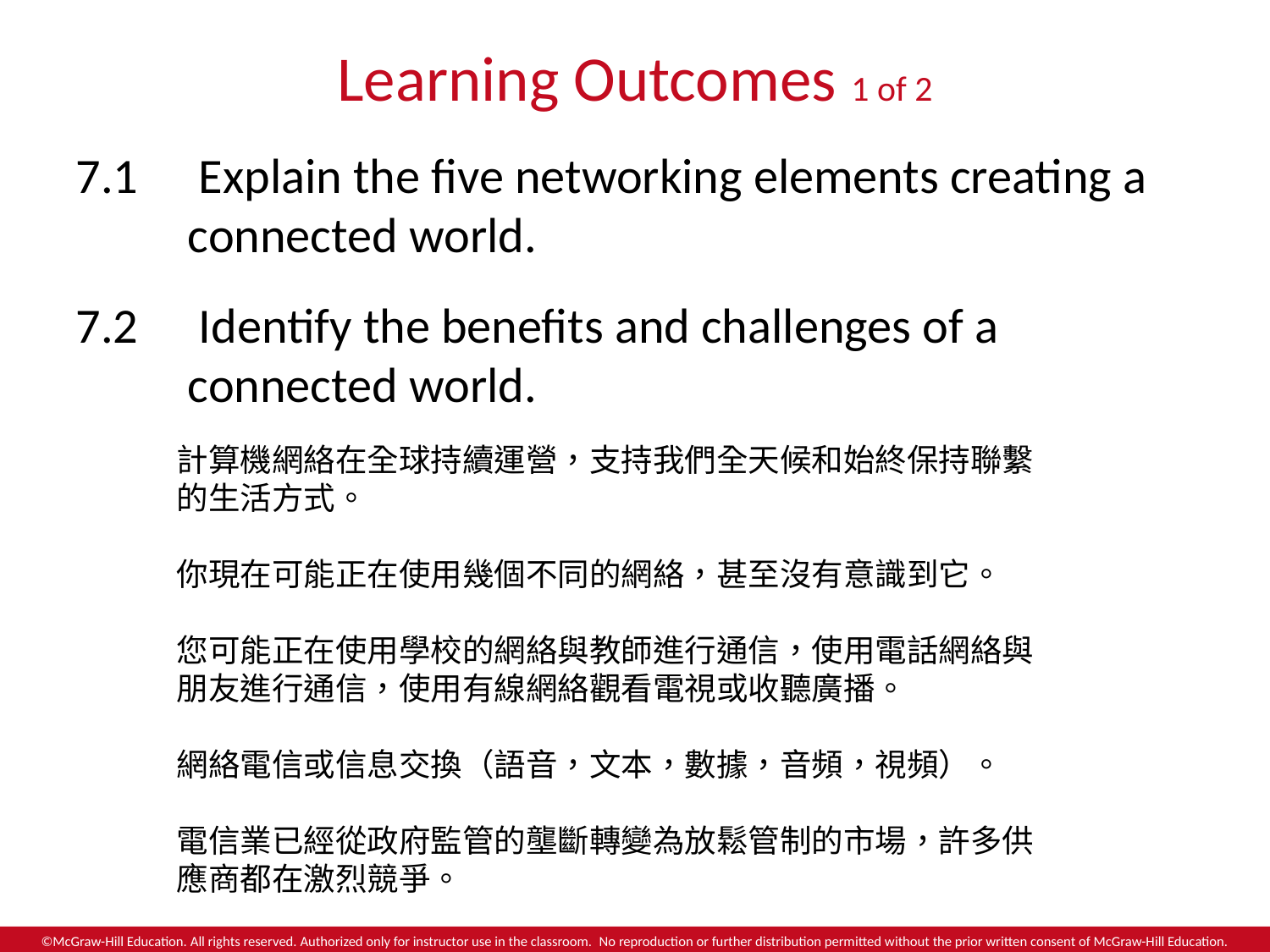

# Learning Outcomes 1 of 2
7.1	 Explain the five networking elements creating a connected world.
7.2	 Identify the benefits and challenges of a connected world.
計算機網絡在全球持續運營，支持我們全天候和始終保持聯繫的生活方式。

你現在可能正在使用幾個不同的網絡，甚至沒有意識到它。

您可能正在使用學校的網絡與教師進行通信，使用電話網絡與朋友進行通信，使用有線網絡觀看電視或收聽廣播。

網絡電信或信息交換（語音，文本，數據，音頻，視頻）。

電信業已經從政府監管的壟斷轉變為放鬆管制的市場，許多供應商都在激烈競爭。